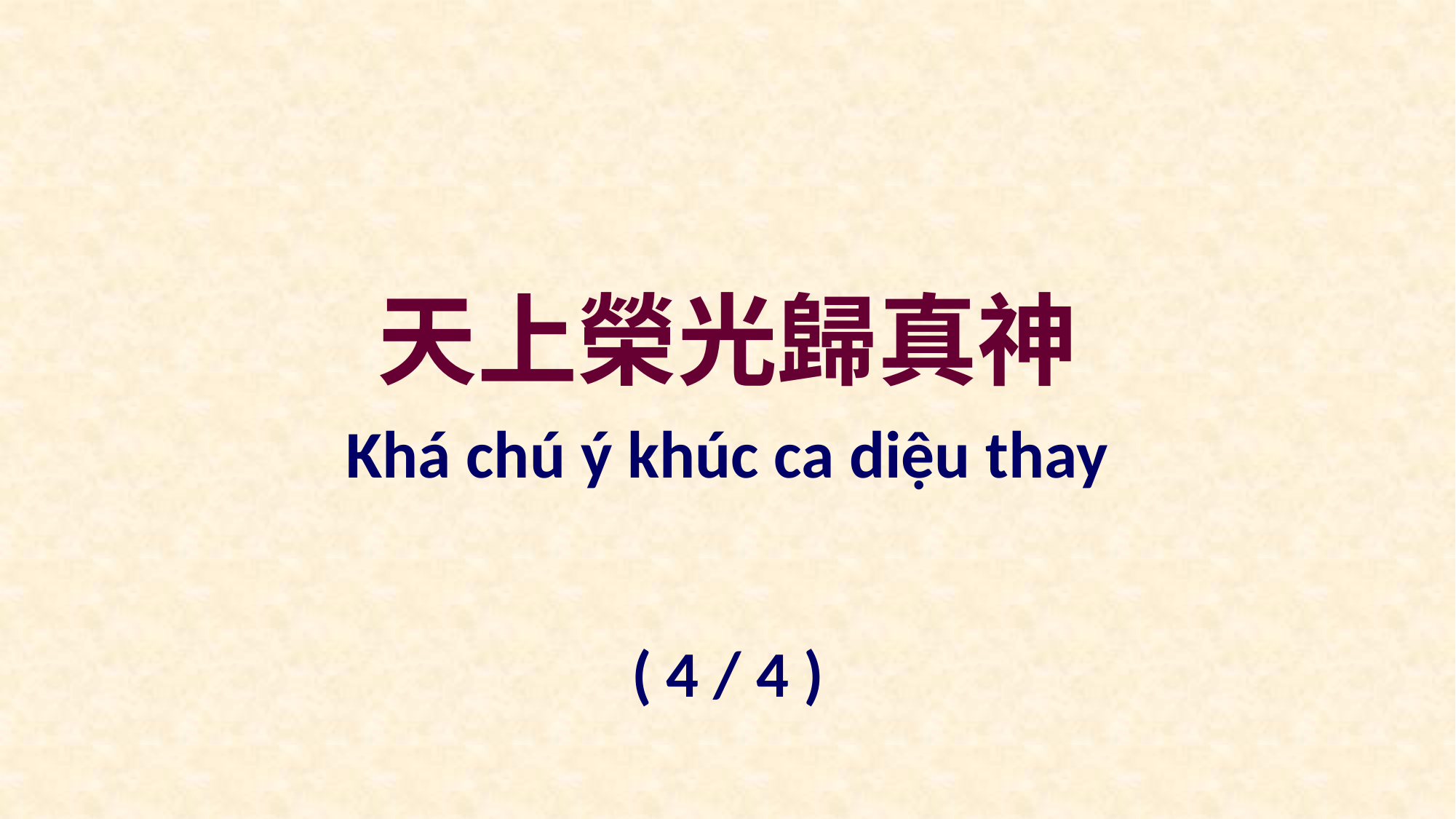

天上榮光歸真神
Khá chú ý khúc ca diệu thay
( 4 / 4 )